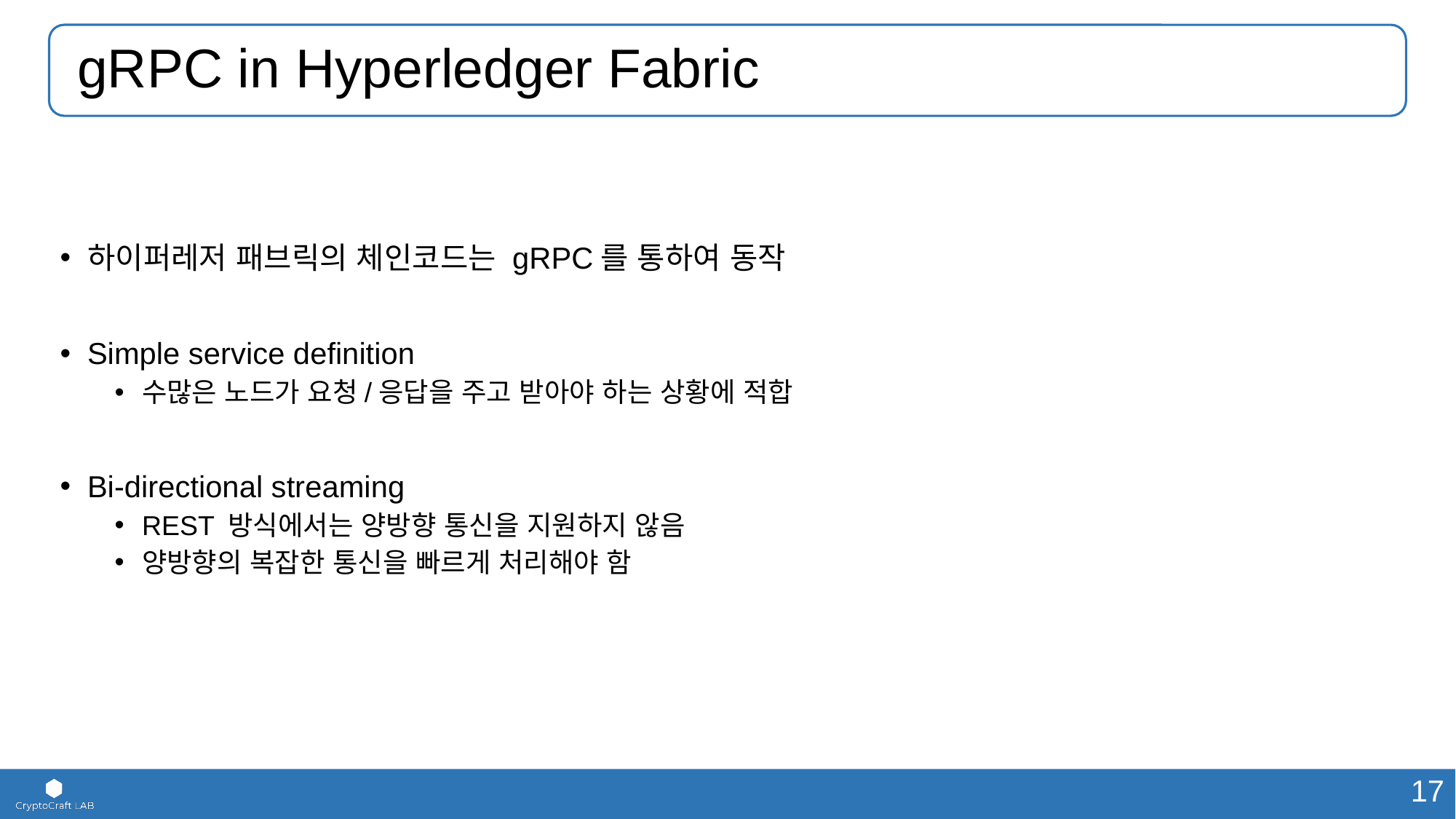

# gRPC in Hyperledger Fabric

하이퍼레저 패브릭의 체인코드는 gRPC를 통하여 동작

Simple service definition
수많은 노드가 요청/응답을 주고 받아야 하는 상황에 적합

Bi-directional streaming
REST 방식에서는 양방향 통신을 지원하지 않음
양방향의 복잡한 통신을 빠르게 처리해야 함